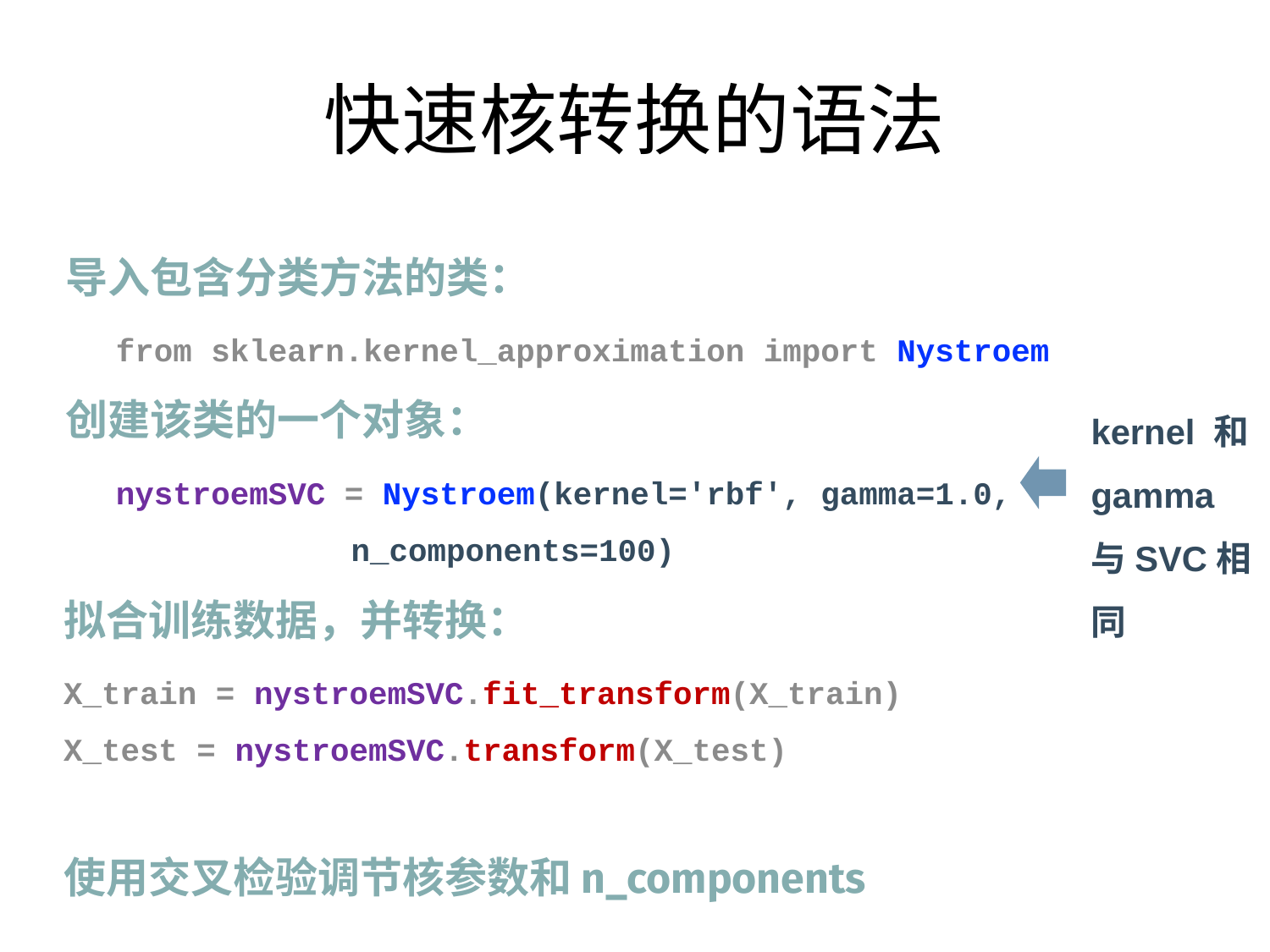

# 快速核转换的语法
导入包含分类方法的类：
from sklearn.kernel_approximation import Nystroem
创建该类的一个对象：
nystroemSVC = Nystroem(kernel='rbf', gamma=1.0,  n_components=100)
拟合训练数据，并转换：
X_train = nystroemSVC.fit_transform(X_train)
X_test = nystroemSVC.transform(X_test)

使用交叉检验调节核参数和n_components
kernel 和gamma与SVC相同

63